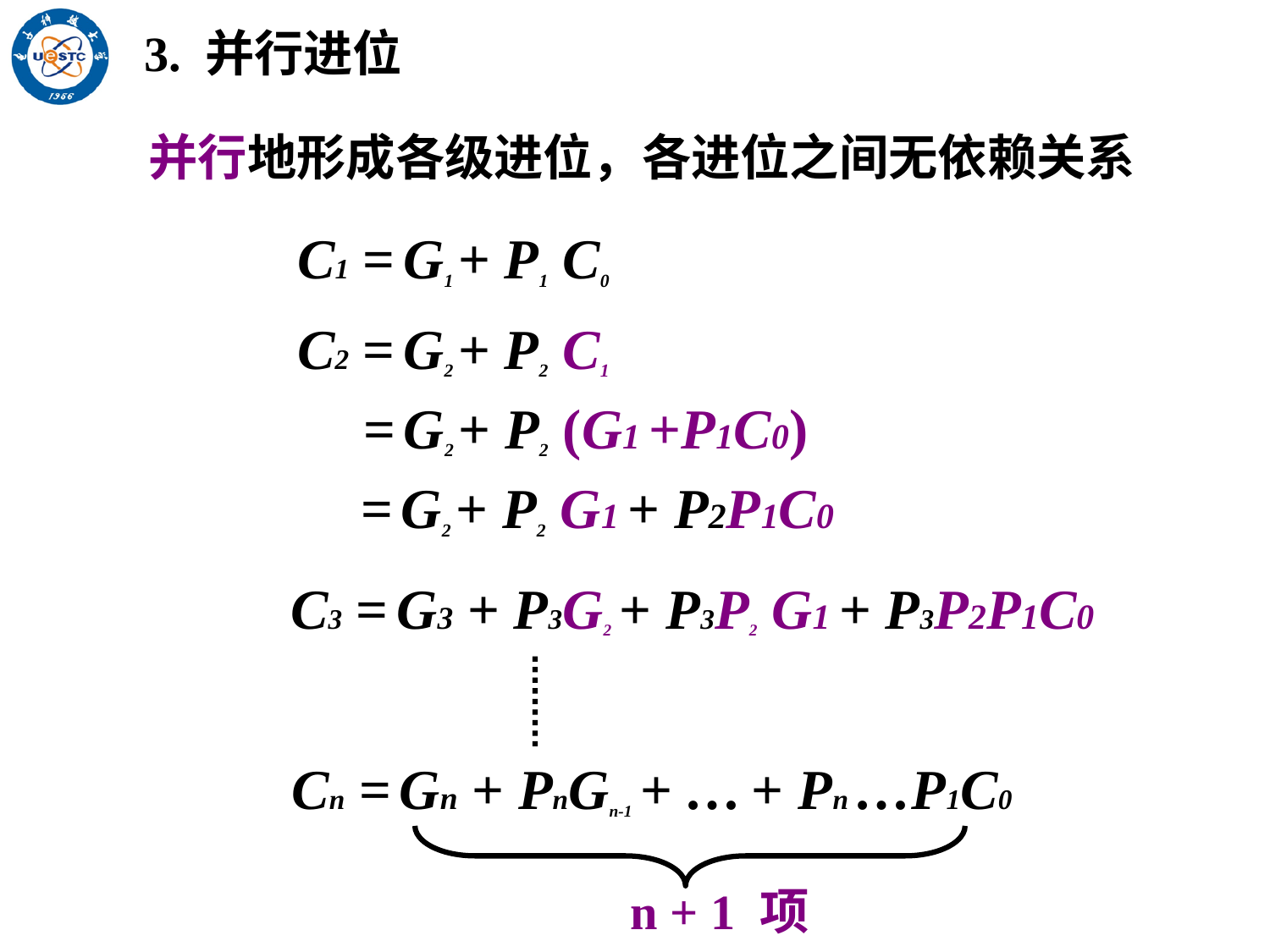

3. 并行进位
并行地形成各级进位，各进位之间无依赖关系
C1  = G1 + P1 C0
C2  = G2 + P2 C1
  = G2 + P2 (G1 +P1C0)
  = G2 + P2 G1 + P2P1C0
 C3  = G3 + P3G2  + P3P2 G1 + P3P2P1C0

 Cn  = Gn + PnGn-1  + … + Pn …P1C0
n + 1 项